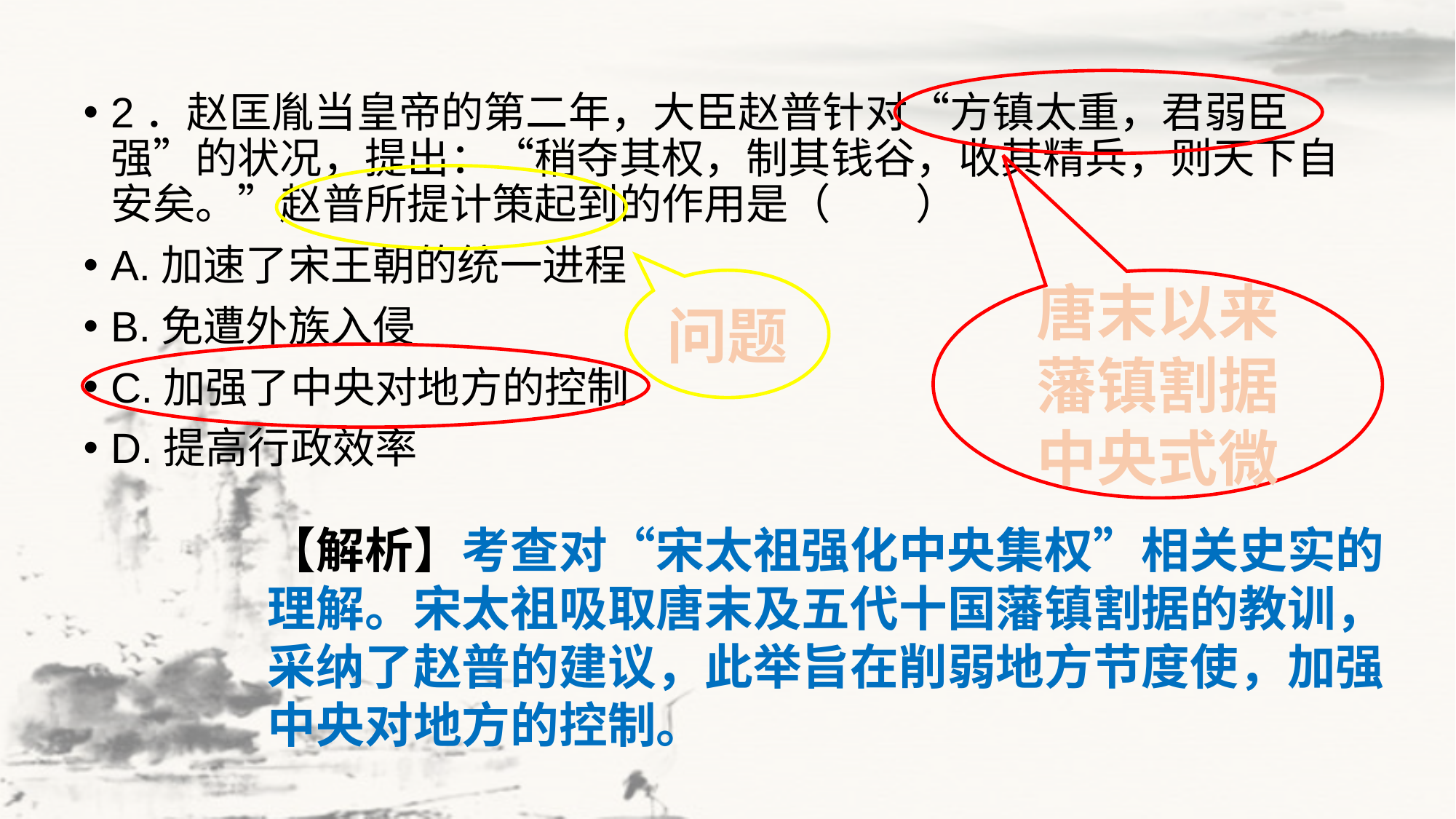

2．赵匡胤当皇帝的第二年，大臣赵普针对“方镇太重，君弱臣强”的状况，提出：“稍夺其权，制其钱谷，收其精兵，则天下自安矣。”赵普所提计策起到的作用是（　　）
A.加速了宋王朝的统一进程
B.免遭外族入侵
C.加强了中央对地方的控制
D.提高行政效率

唐末以来藩镇割据中央式微
问题

【解析】考查对“宋太祖强化中央集权”相关史实的理解。宋太祖吸取唐末及五代十国藩镇割据的教训，采纳了赵普的建议，此举旨在削弱地方节度使，加强中央对地方的控制。